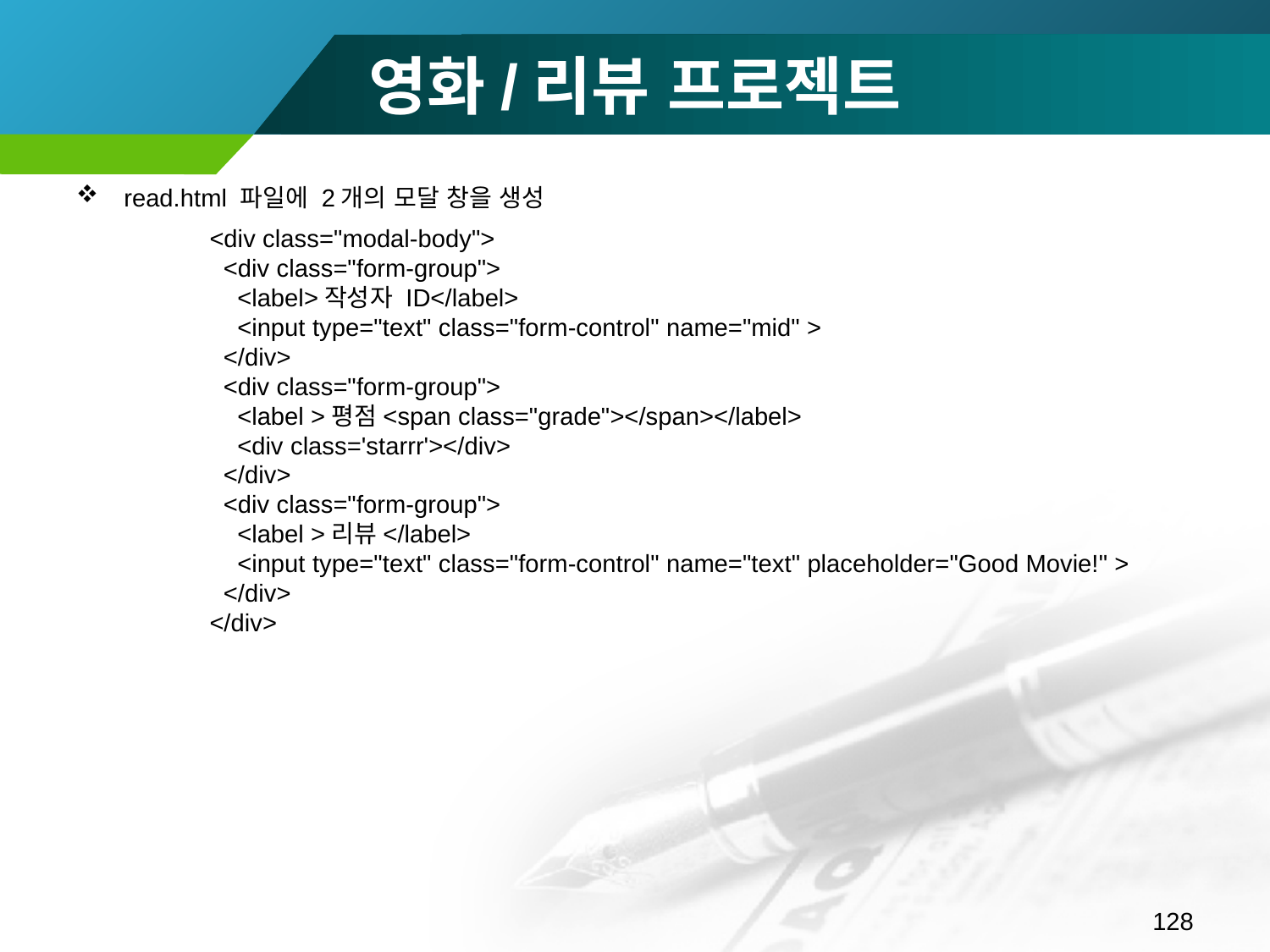

# 영화/리뷰 프로젝트
read.html 파일에 2개의 모달 창을 생성
          <div class="modal-body">
            <div class="form-group">
              <label>작성자 ID</label>
              <input type="text" class="form-control" name="mid" >
            </div>
            <div class="form-group">
              <label >평점<span class="grade"></span></label>
              <div class='starrr'></div>
            </div>
            <div class="form-group">
              <label >리뷰</label>
              <input type="text" class="form-control" name="text" placeholder="Good Movie!" >
            </div>
          </div>

128